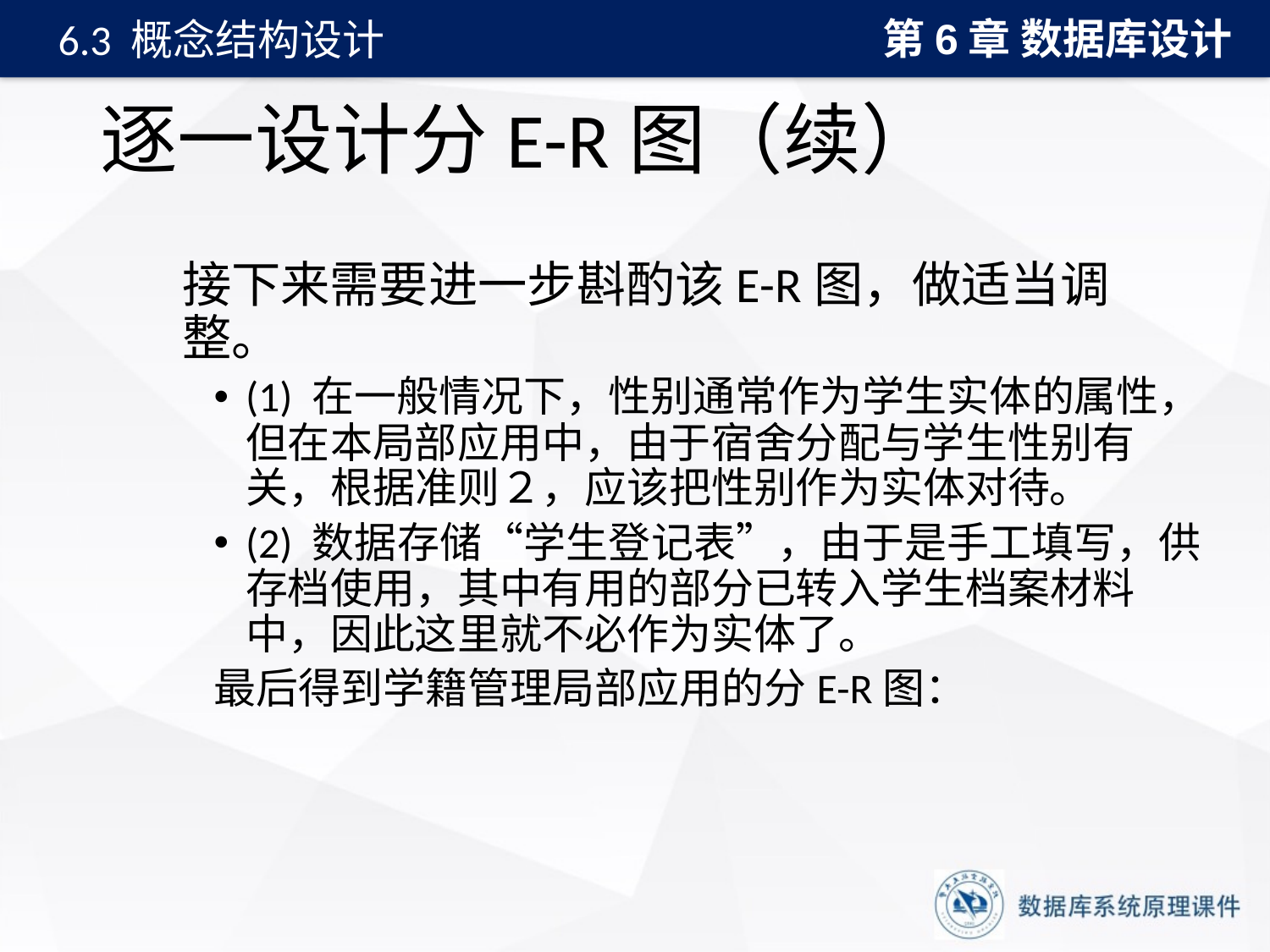

第6章 数据库设计
6.3 概念结构设计
# 逐一设计分E-R图（续）
 	接下来需要进一步斟酌该E-R图，做适当调整。
(1) 在一般情况下，性别通常作为学生实体的属性，但在本局部应用中，由于宿舍分配与学生性别有关，根据准则２，应该把性别作为实体对待。
(2) 数据存储“学生登记表”，由于是手工填写，供存档使用，其中有用的部分已转入学生档案材料中，因此这里就不必作为实体了。
最后得到学籍管理局部应用的分E-R图：